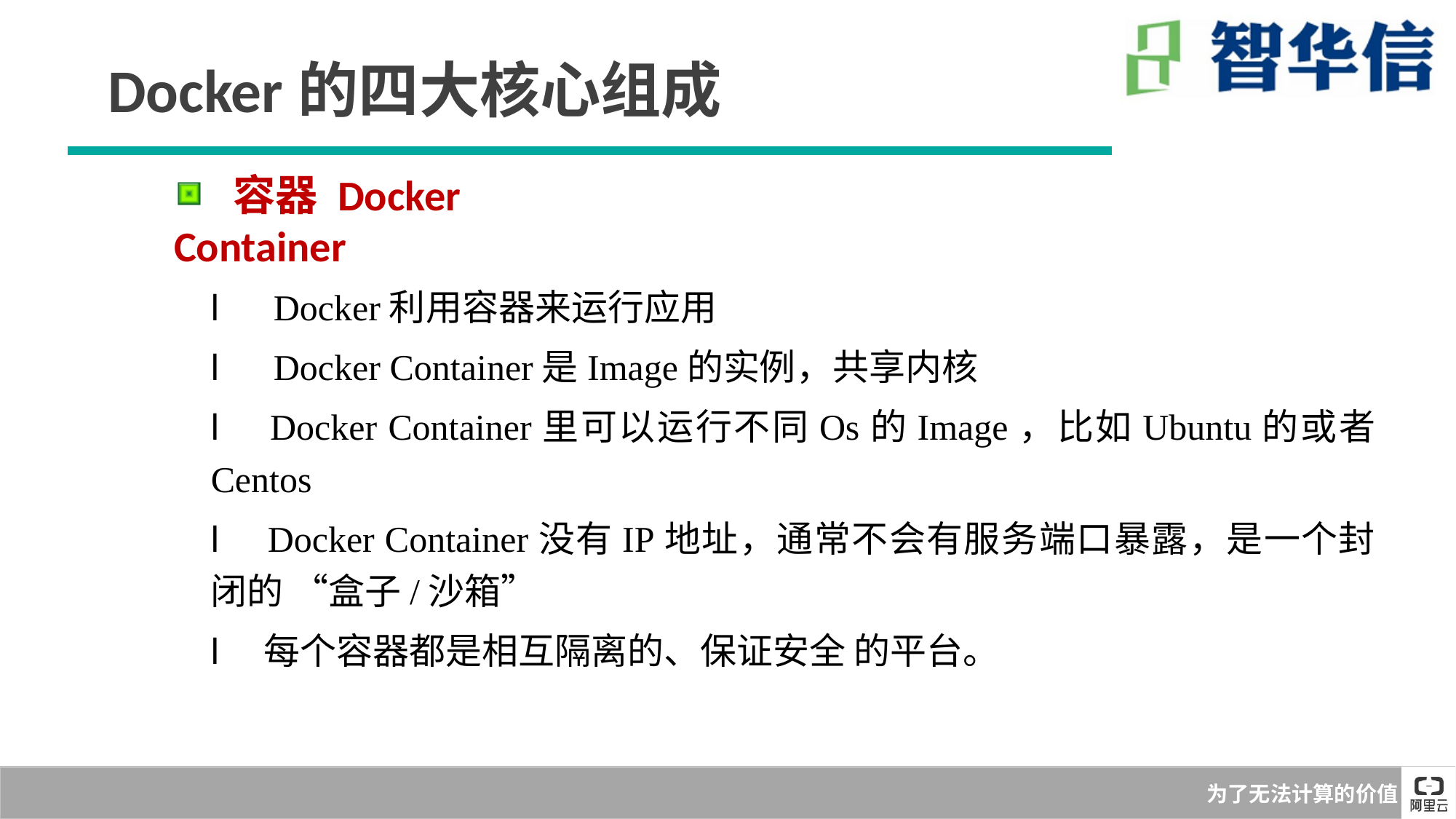

Docker的四大核心组成
  容器 Docker Container
l      Docker利用容器来运行应用
l      Docker Container是Image的实例，共享内核
l     Docker Container里可以运行不同Os的Image，比如Ubuntu的或者 Centos
l     Docker Container没有IP地址，通常不会有服务端口暴露，是一个封闭的 “盒子/沙箱”
l    每个容器都是相互隔离的、保证安全 的平台。